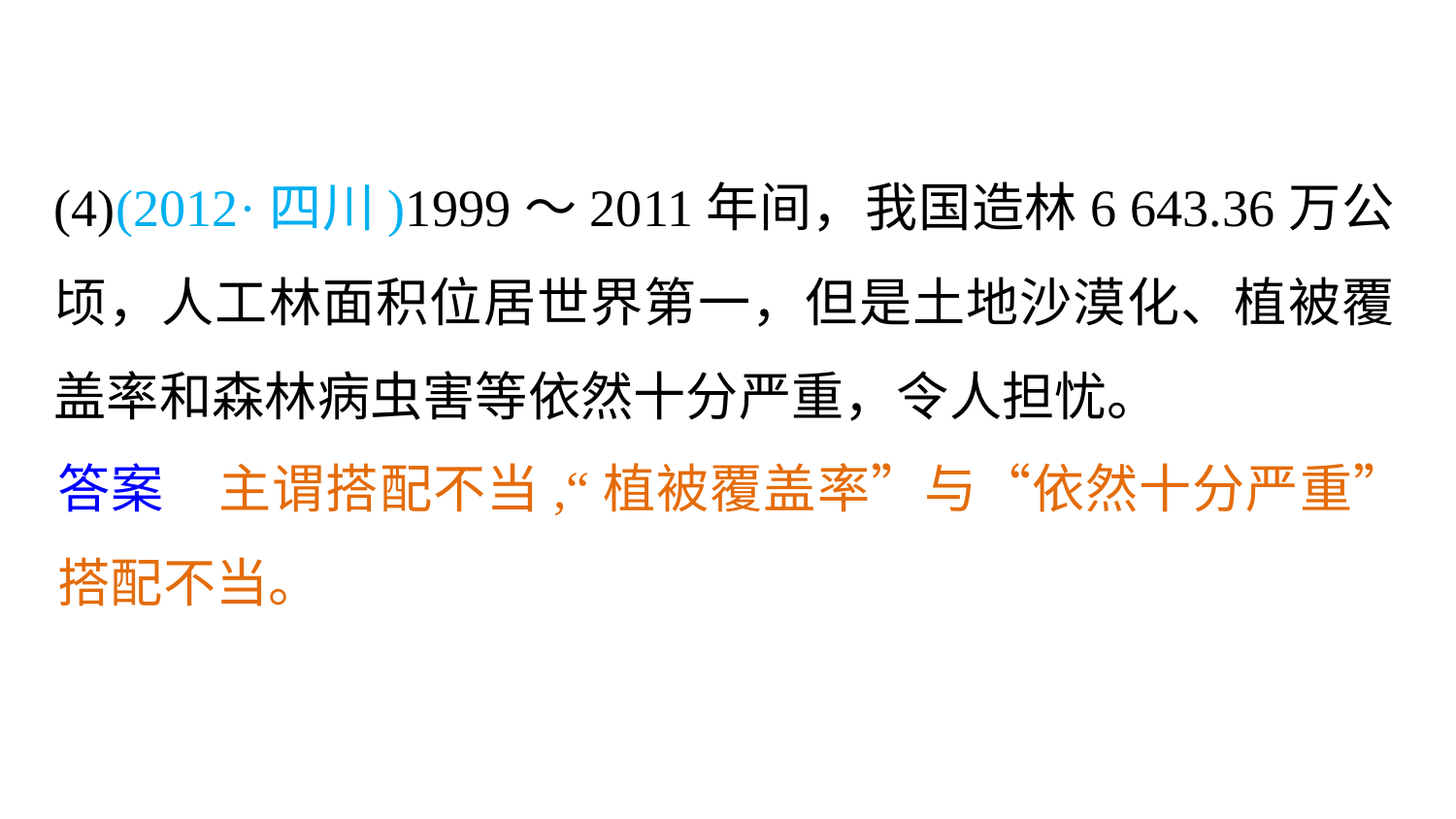

(4)(2012·四川)1999～2011年间，我国造林6 643.36万公顷，人工林面积位居世界第一，但是土地沙漠化、植被覆盖率和森林病虫害等依然十分严重，令人担忧。
答案　主谓搭配不当,“植被覆盖率”与“依然十分严重”搭配不当。